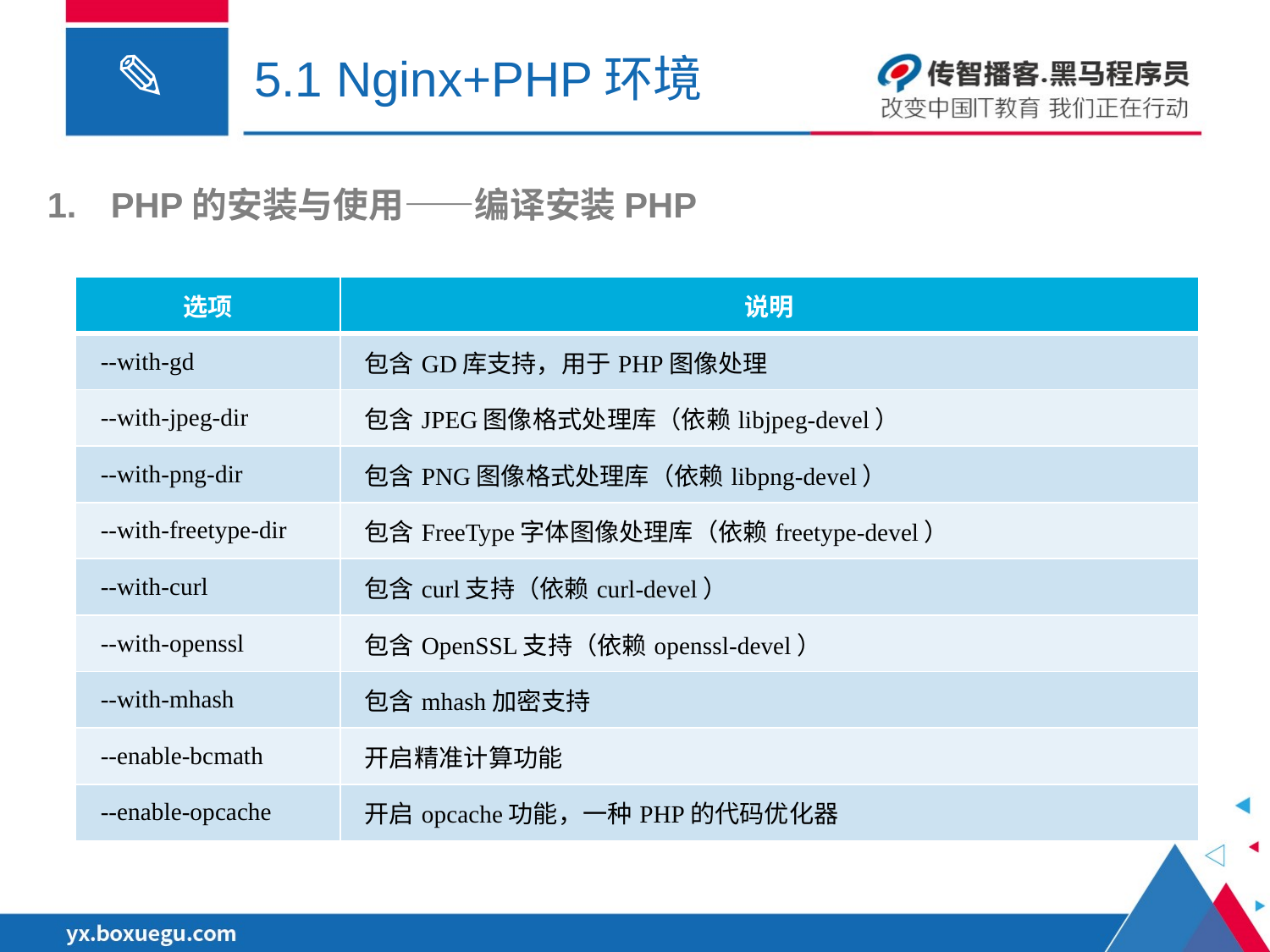

# 5.1 Nginx+PHP环境
PHP的安装与使用——编译安装PHP
| 选项 | 说明 |
| --- | --- |
| --with-gd | 包含GD库支持，用于PHP图像处理 |
| --with-jpeg-dir | 包含JPEG图像格式处理库（依赖libjpeg-devel） |
| --with-png-dir | 包含PNG图像格式处理库（依赖libpng-devel） |
| --with-freetype-dir | 包含FreeType字体图像处理库（依赖freetype-devel） |
| --with-curl | 包含curl支持（依赖curl-devel） |
| --with-openssl | 包含OpenSSL支持（依赖openssl-devel） |
| --with-mhash | 包含mhash加密支持 |
| --enable-bcmath | 开启精准计算功能 |
| --enable-opcache | 开启opcache功能，一种PHP的代码优化器 |